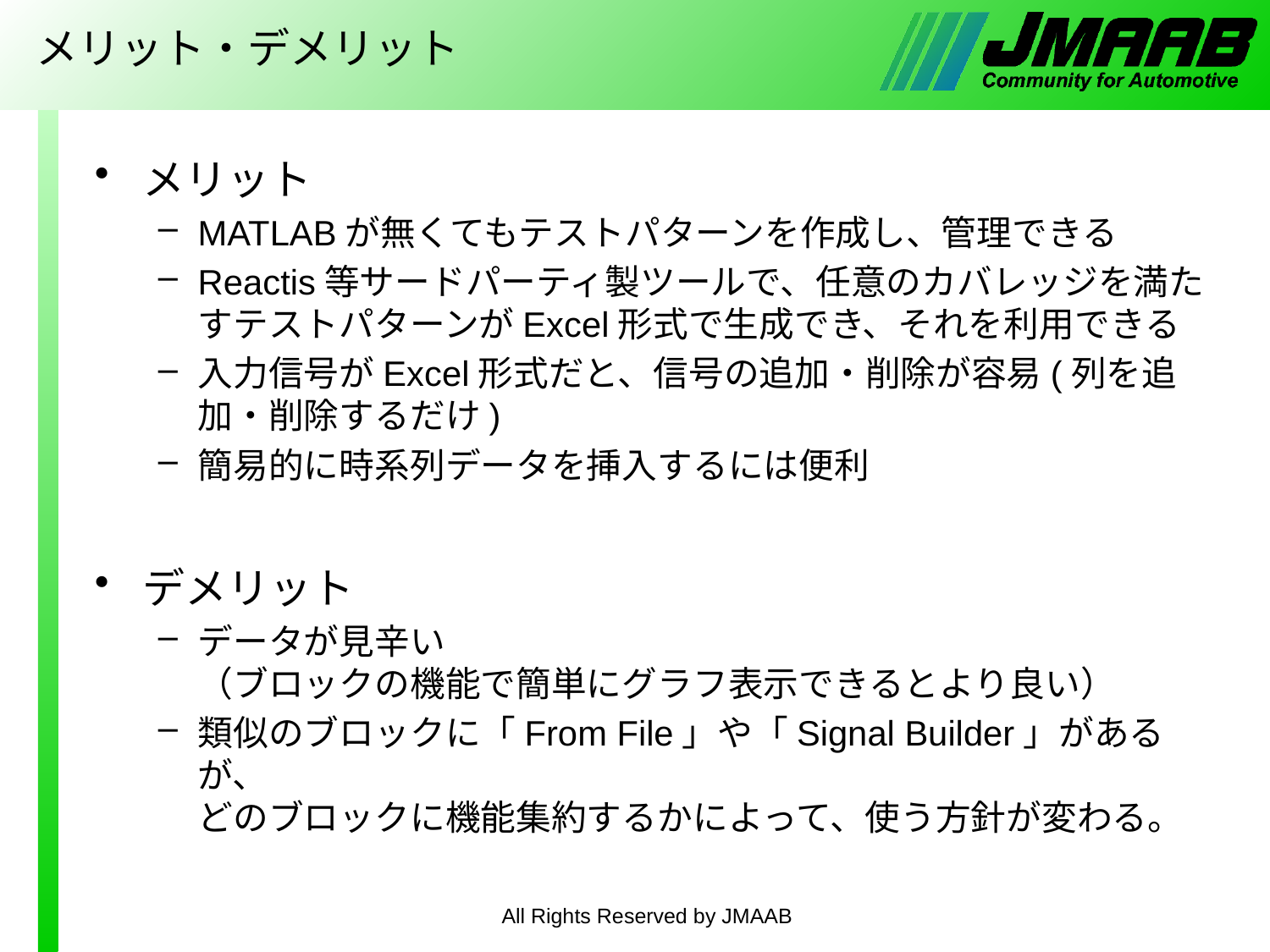

# メリット・デメリット
メリット
MATLABが無くてもテストパターンを作成し、管理できる
Reactis等サードパーティ製ツールで、任意のカバレッジを満たすテストパターンがExcel形式で生成でき、それを利用できる
入力信号がExcel形式だと、信号の追加・削除が容易(列を追加・削除するだけ)
簡易的に時系列データを挿入するには便利

デメリット
データが見辛い
（ブロックの機能で簡単にグラフ表示できるとより良い）
類似のブロックに「From File」や「Signal Builder」があるが、
どのブロックに機能集約するかによって、使う方針が変わる。